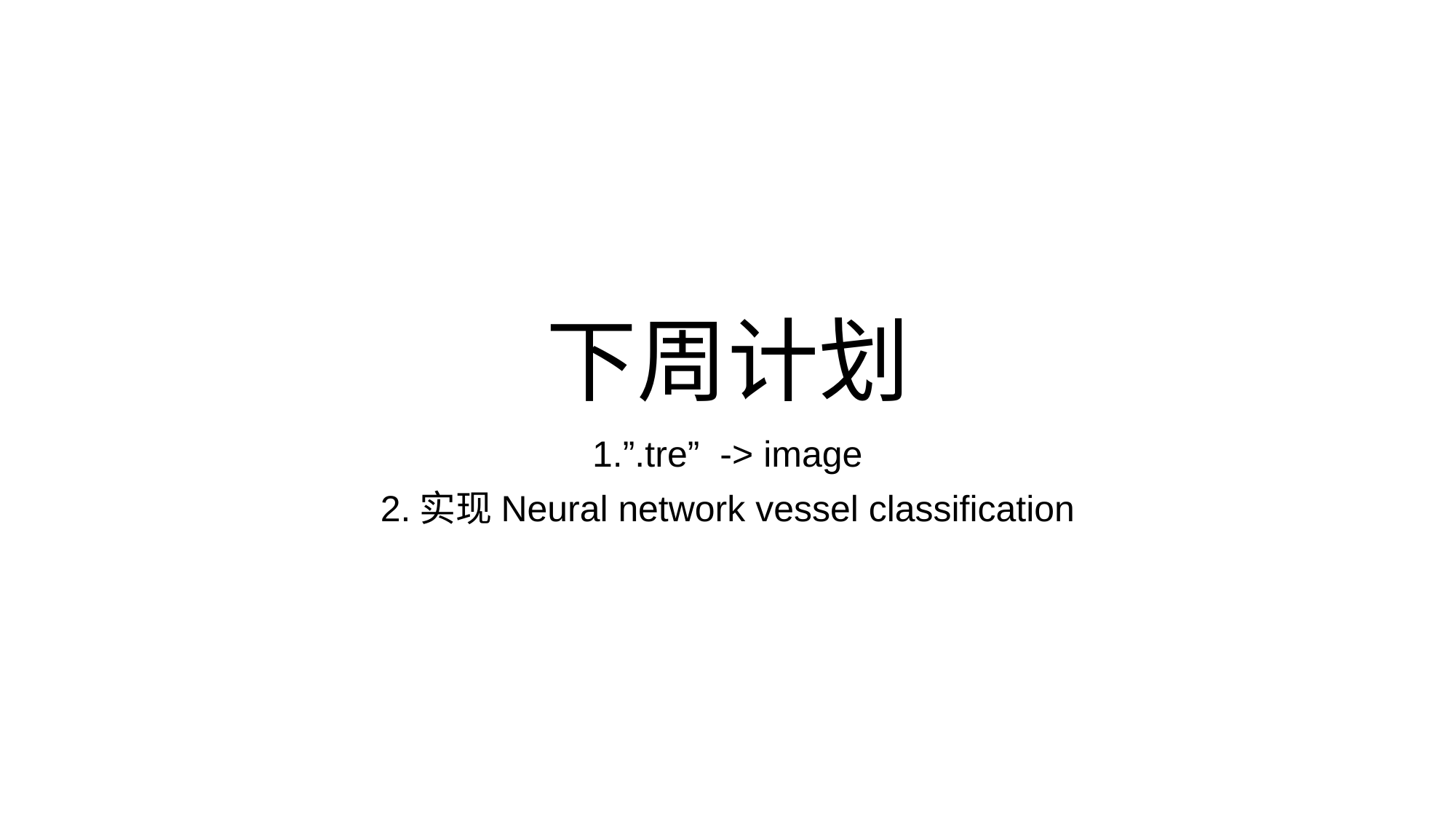

# 下周计划
1.”.tre”  -> image
2.实现Neural network vessel classification